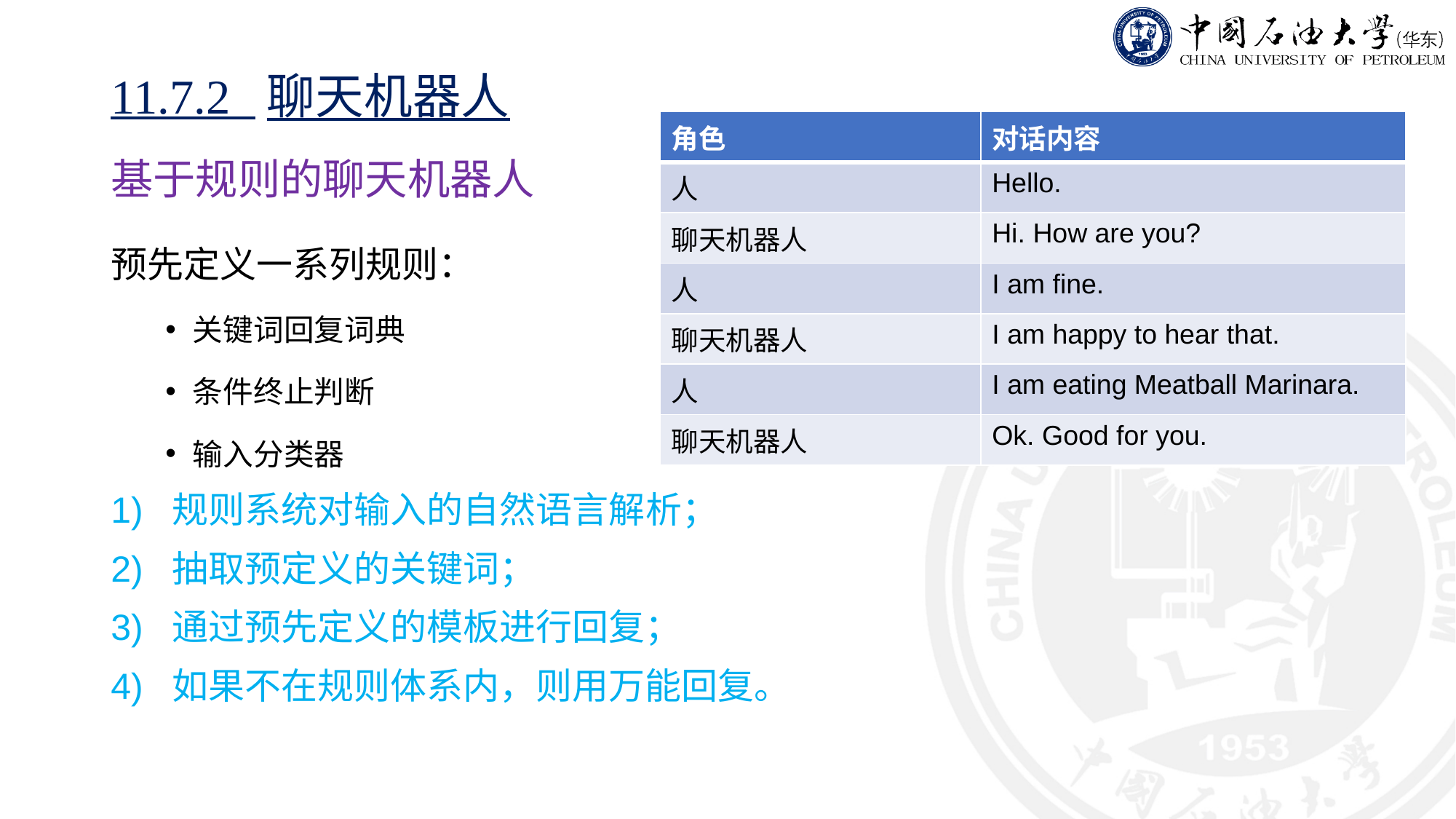

11.7.2  聊天机器人
| 角色 | 对话内容 |
| --- | --- |
| 人 | Hello. |
| 聊天机器人 | Hi. How are you? |
| 人 | I am fine. |
| 聊天机器人 | I am happy to hear that. |
| 人 | I am eating Meatball Marinara. |
| 聊天机器人 | Ok. Good for you. |
基于规则的聊天机器人
预先定义一系列规则：
关键词回复词典
条件终止判断
输入分类器
规则系统对输入的自然语言解析；
抽取预定义的关键词；
通过预先定义的模板进行回复；
如果不在规则体系内，则用万能回复。